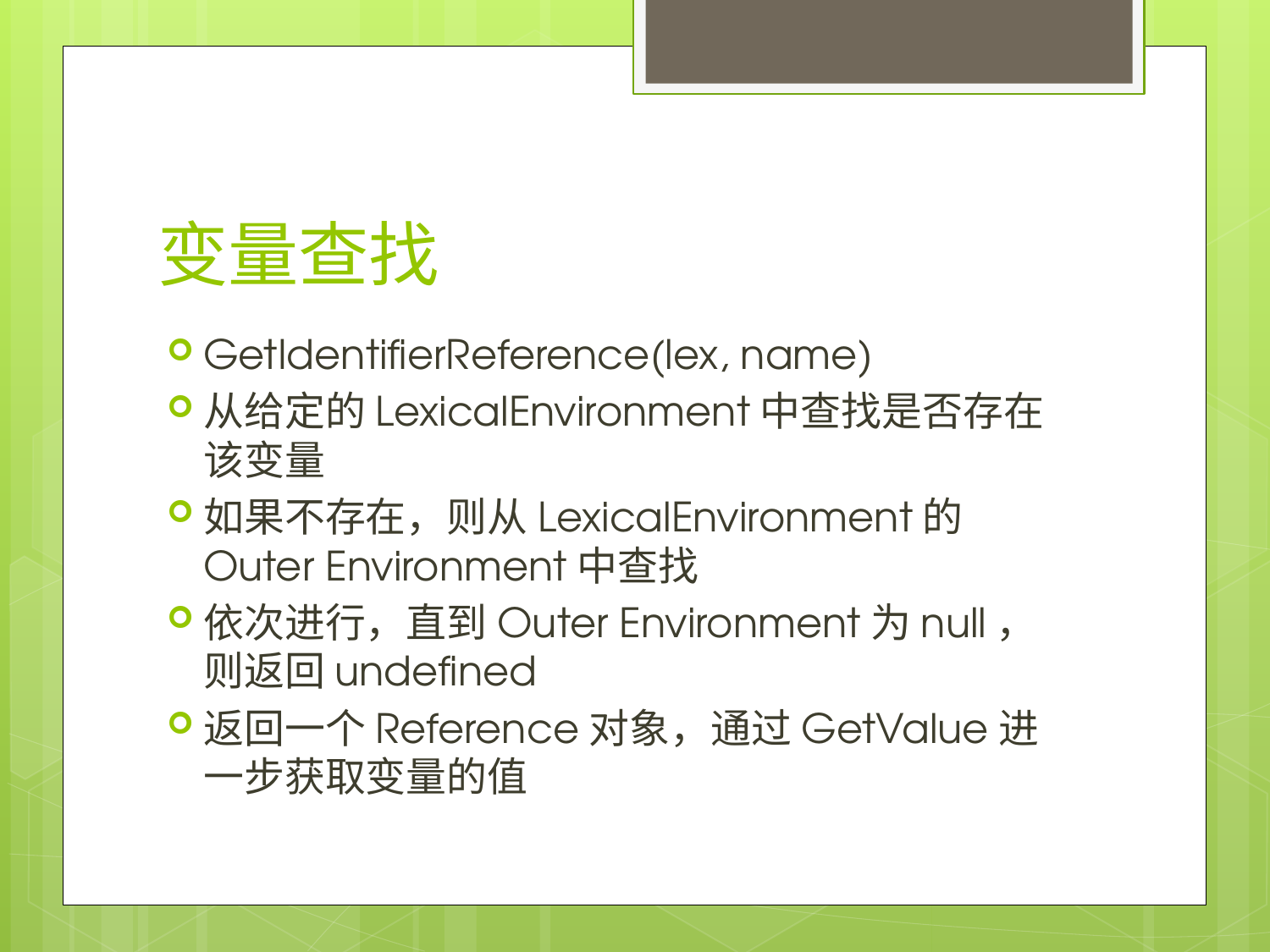

# 变量查找
GetIdentifierReference(lex, name)
从给定的LexicalEnvironment中查找是否存在该变量
如果不存在，则从LexicalEnvironment的Outer Environment中查找
依次进行，直到Outer Environment为null，则返回undefined
返回一个Reference对象，通过GetValue进一步获取变量的值